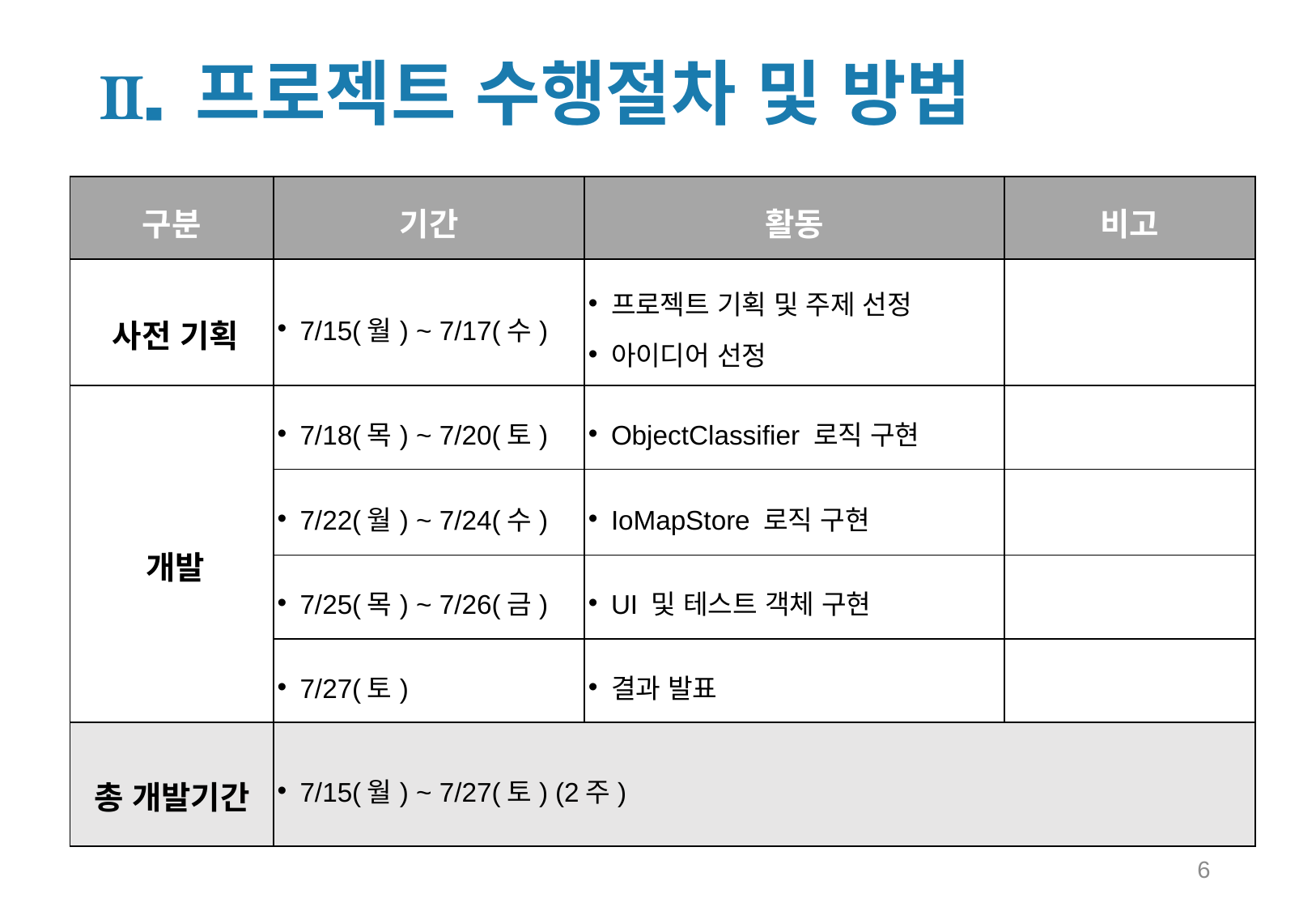

Ⅱ. 프로젝트 수행절차 및 방법
| 구분 | 기간 | 활동 | 비고 |
| --- | --- | --- | --- |
| 사전 기획 | 7/15(월) ~ 7/17(수) | 프로젝트 기획 및 주제 선정 아이디어 선정 |  |
| 개발 | 7/18(목) ~ 7/20(토) | ObjectClassifier 로직 구현 |  |
|  | 7/22(월) ~ 7/24(수) | IoMapStore 로직 구현 |  |
|  | 7/25(목) ~ 7/26(금) | UI 및 테스트 객체 구현 |  |
|  | 7/27(토) | 결과 발표 |  |
| 총 개발기간 | 7/15(월) ~ 7/27(토) (2주) |  |  |
6